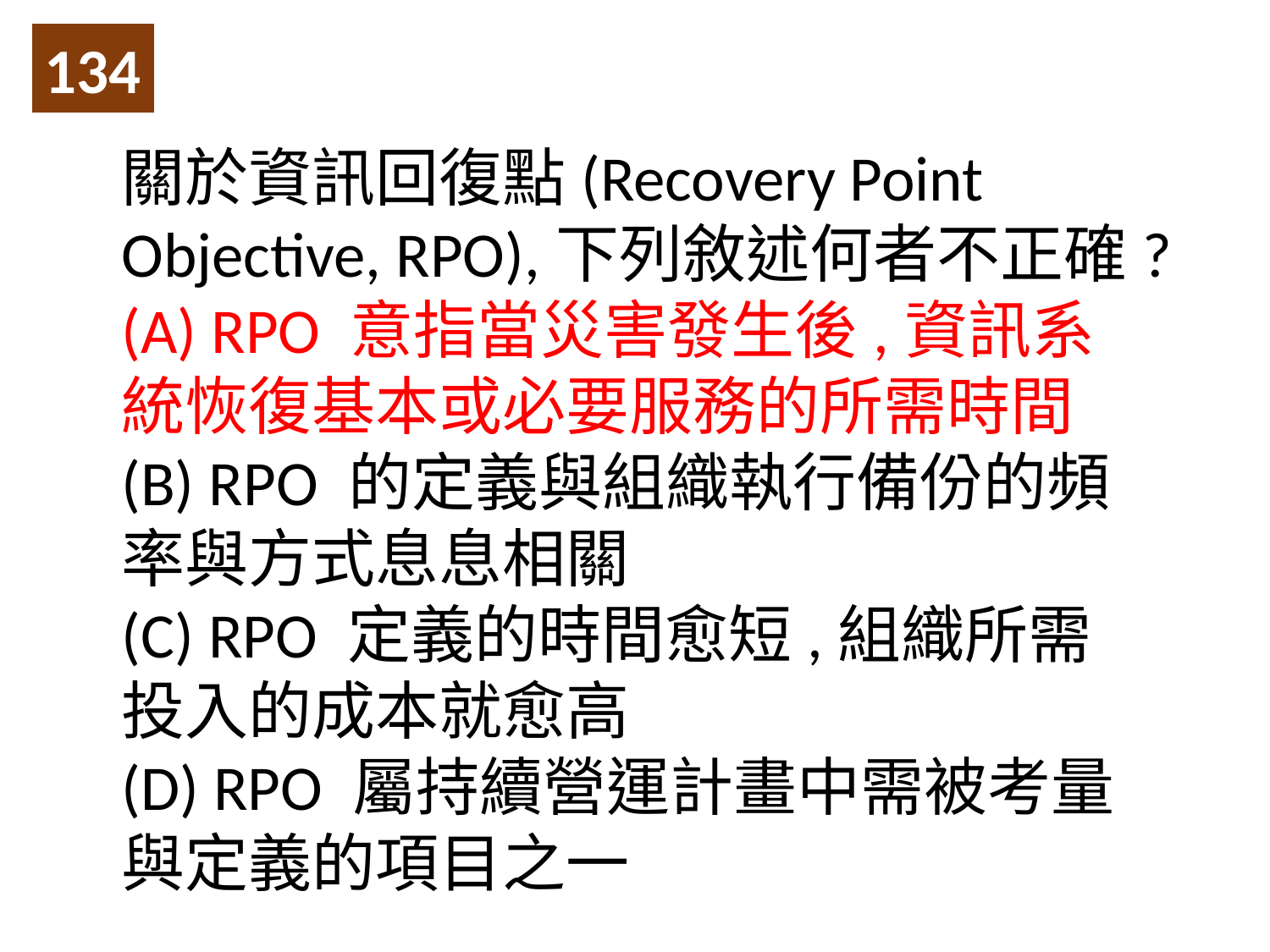

134
關於資訊回復點(Recovery Point Objective, RPO),下列敘述何者不正確?
(A) RPO 意指當災害發生後,資訊系統恢復基本或必要服務的所需時間
(B) RPO 的定義與組織執行備份的頻率與方式息息相關
(C) RPO 定義的時間愈短,組織所需投入的成本就愈高
(D) RPO 屬持續營運計畫中需被考量與定義的項目之一